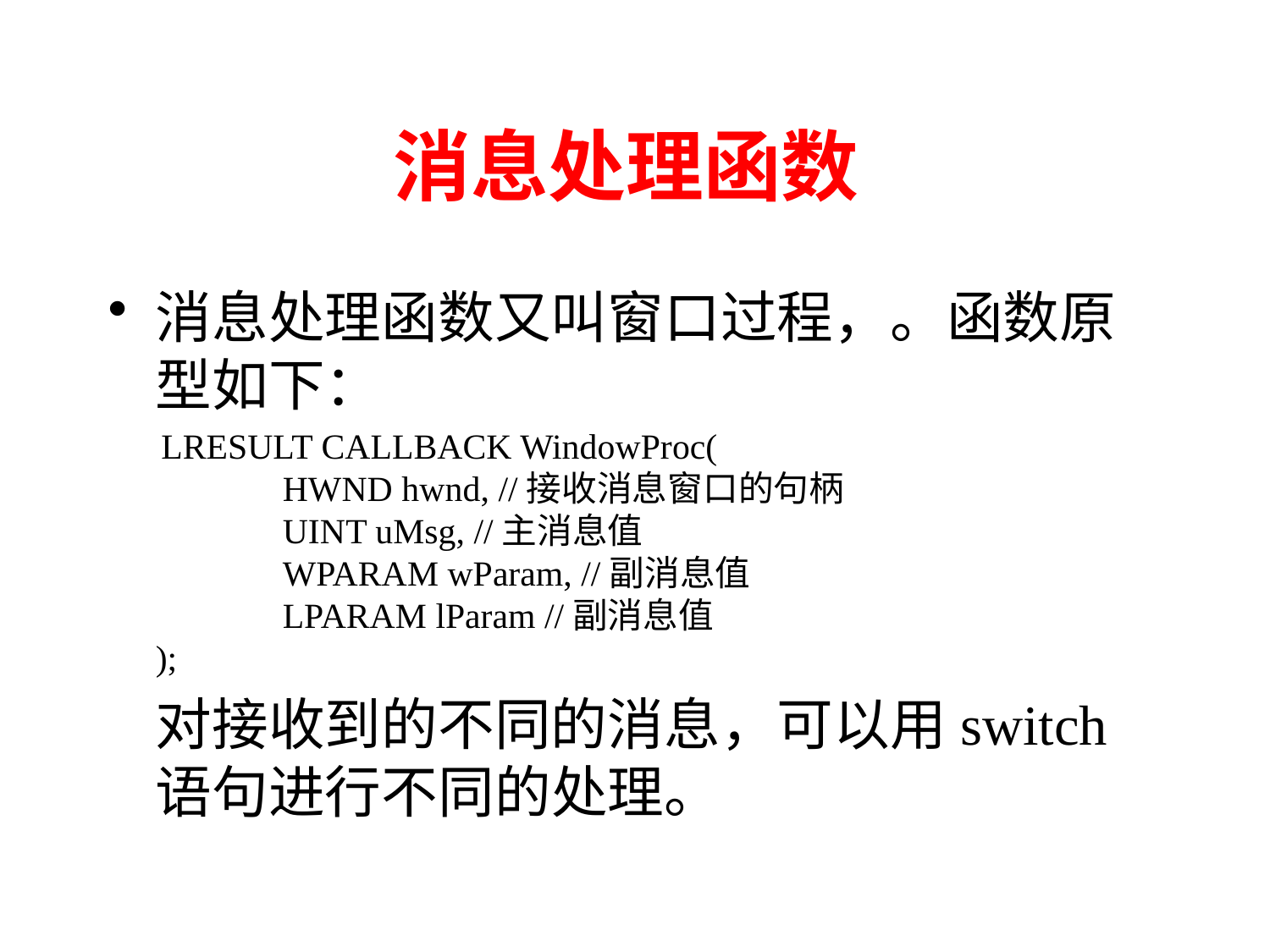

# 消息处理函数
消息处理函数又叫窗口过程，。函数原型如下：
      LRESULT CALLBACK WindowProc( 
	HWND hwnd, //接收消息窗口的句柄
	UINT uMsg, //主消息值
	WPARAM wParam, //副消息值
	LPARAM lParam //副消息值
);
	对接收到的不同的消息，可以用switch语句进行不同的处理。